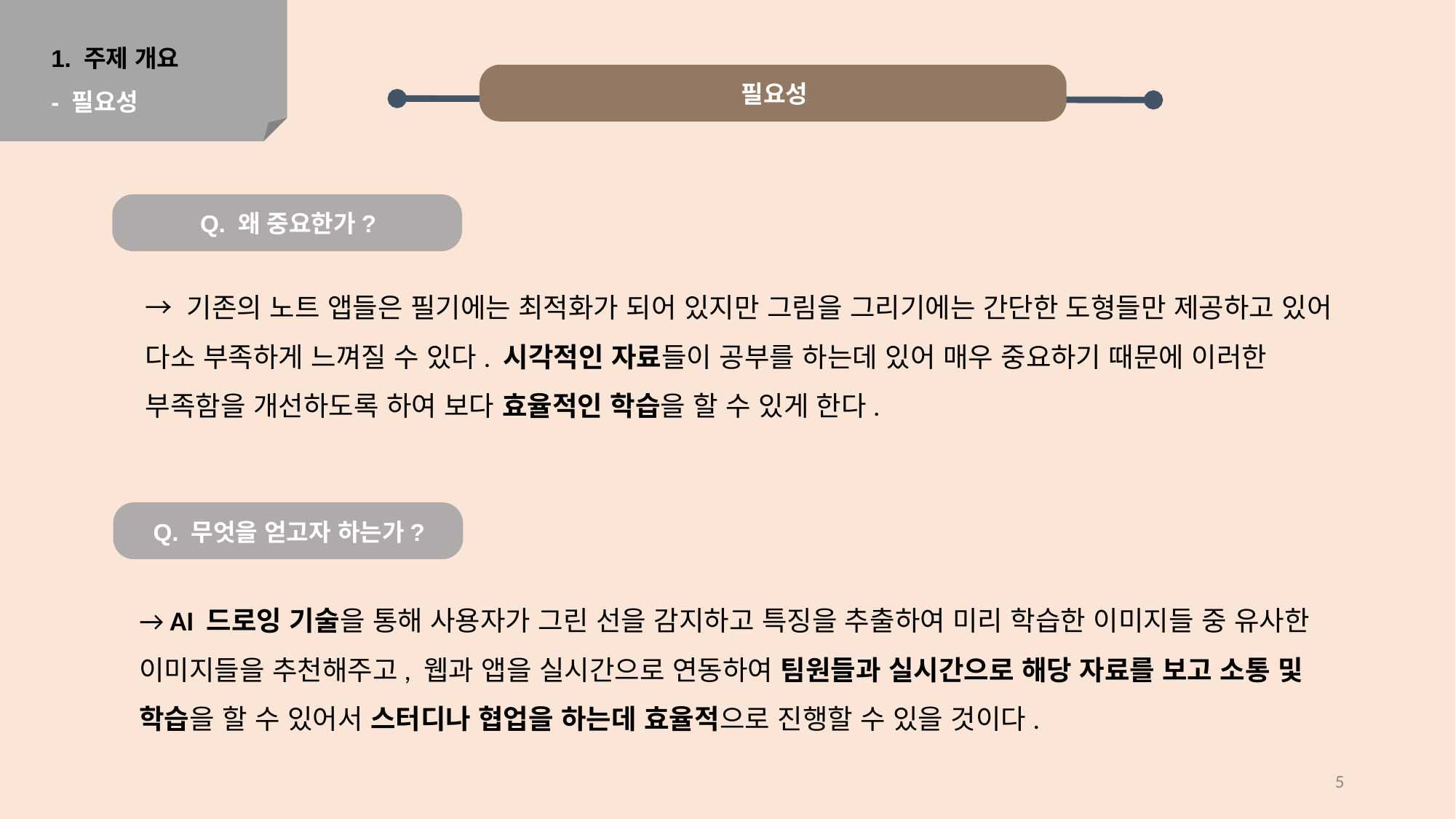

1. 주제 개요
- 필요성
필요성

Q. 왜 중요한가?

→ 기존의 노트 앱들은 필기에는 최적화가 되어 있지만 그림을 그리기에는 간단한 도형들만 제공하고 있어 다소 부족하게 느껴질 수 있다. 시각적인 자료들이 공부를 하는데 있어 매우 중요하기 때문에 이러한 부족함을 개선하도록 하여 보다 효율적인 학습을 할 수 있게 한다.
Q. 무엇을 얻고자 하는가?

→ AI 드로잉 기술을 통해 사용자가 그린 선을 감지하고 특징을 추출하여 미리 학습한 이미지들 중 유사한 이미지들을 추천해주고, 웹과 앱을 실시간으로 연동하여 팀원들과 실시간으로 해당 자료를 보고 소통 및 학습을 할 수 있어서 스터디나 협업을 하는데 효율적으로 진행할 수 있을 것이다.
5